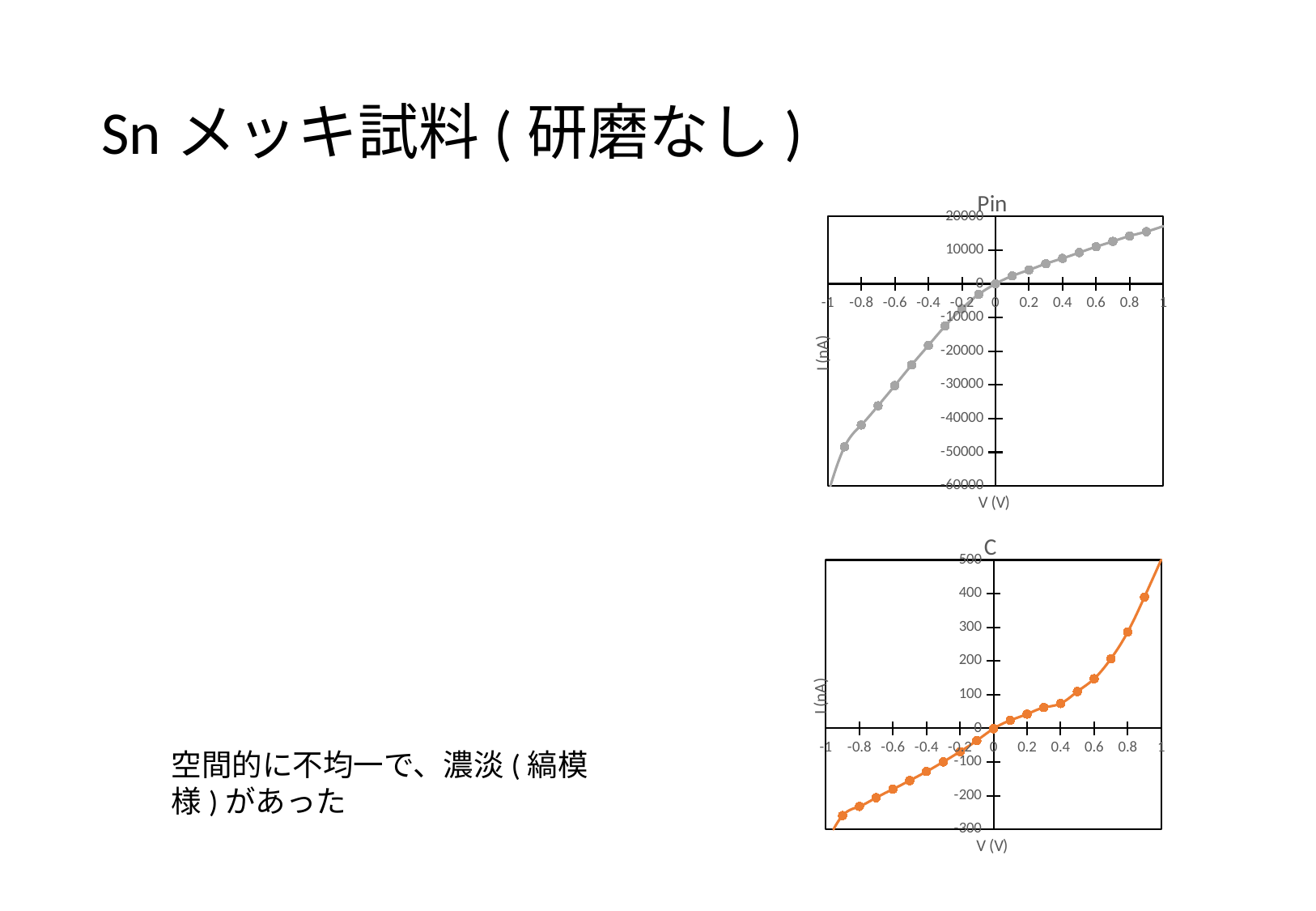

Snメッキ試料(研磨なし)

### Chart: Pin

| Category | Pin |
|---|---|

### Chart: C

| Category | C |
|---|---|
空間的に不均一で、濃淡(縞模様)があった